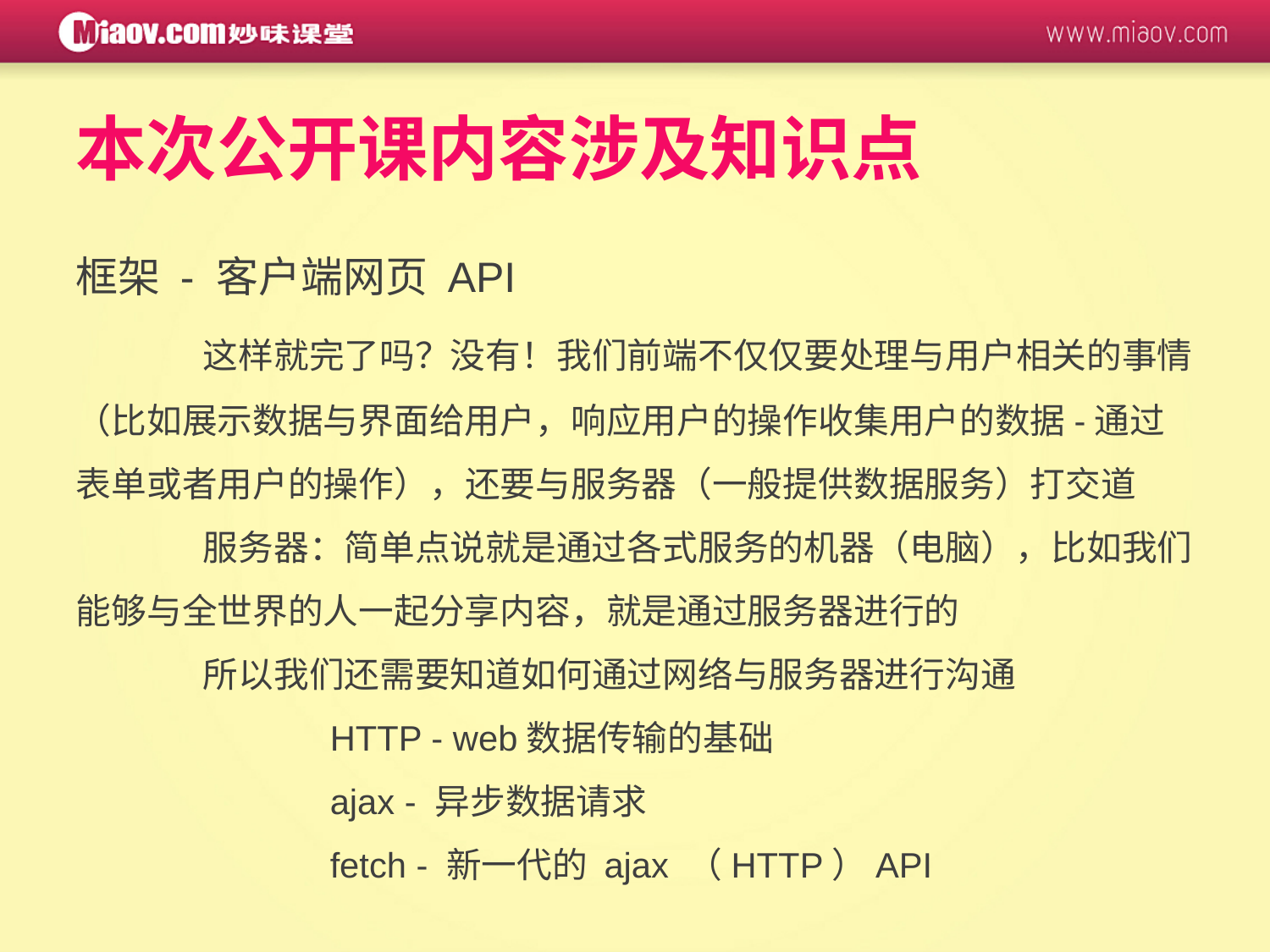

# 本次公开课内容涉及知识点
框架 - 客户端网页 API
	这样就完了吗？没有！我们前端不仅仅要处理与用户相关的事情（比如展示数据与界面给用户，响应用户的操作收集用户的数据-通过表单或者用户的操作），还要与服务器（一般提供数据服务）打交道
	服务器：简单点说就是通过各式服务的机器（电脑），比如我们能够与全世界的人一起分享内容，就是通过服务器进行的
	所以我们还需要知道如何通过网络与服务器进行沟通
		HTTP - web数据传输的基础
		ajax - 异步数据请求
		fetch - 新一代的 ajax （HTTP）API